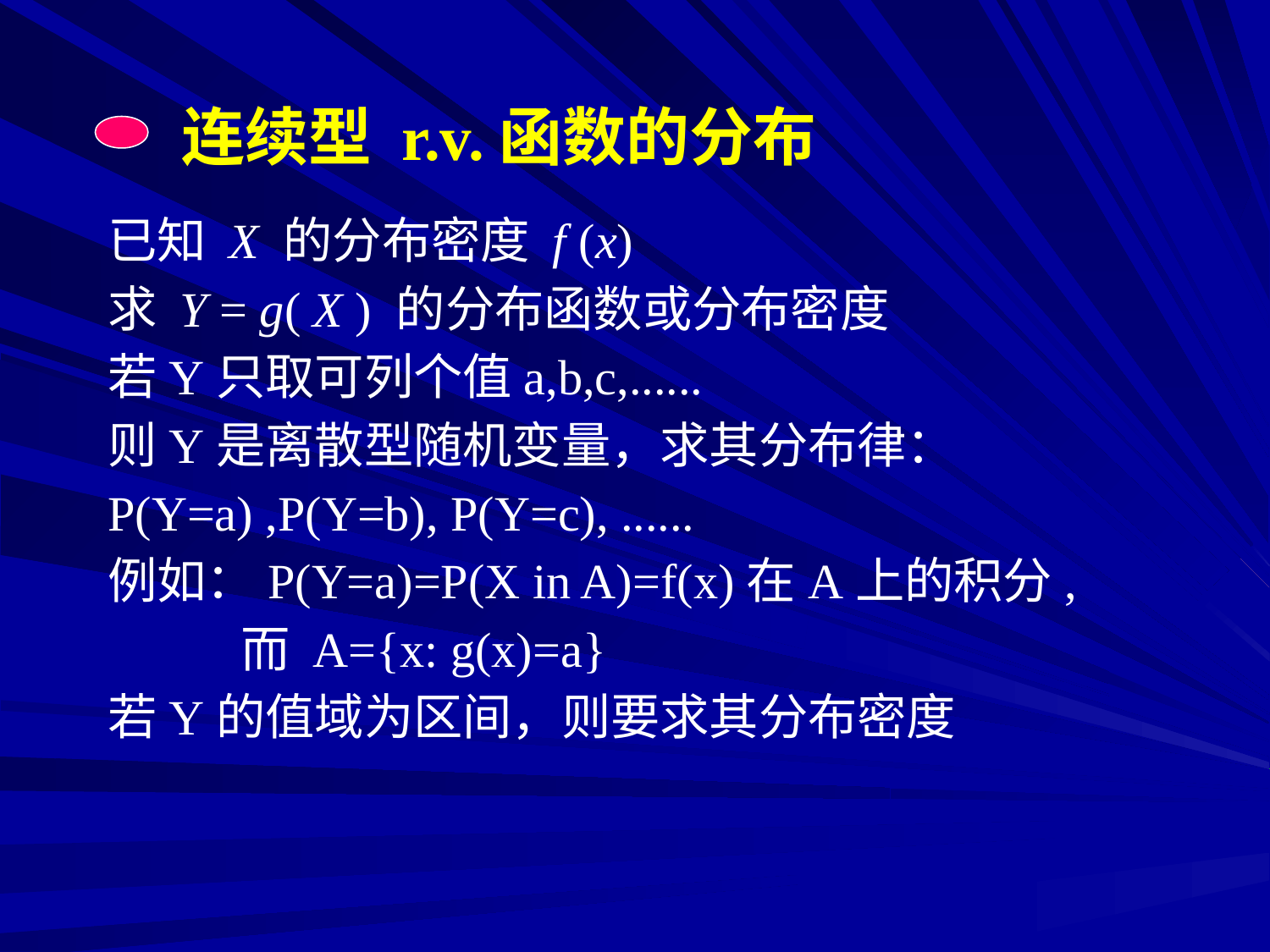

连续型 r.v.函数的分布

已知 X 的分布密度 f (x)
求 Y = g( X ) 的分布函数或分布密度
若Y只取可列个值a,b,c,......
则Y是离散型随机变量，求其分布律：
P(Y=a) ,P(Y=b), P(Y=c), ......
例如：P(Y=a)=P(X in A)=f(x)在A上的积分,
           而 A={x: g(x)=a}
若Y的值域为区间，则要求其分布密度